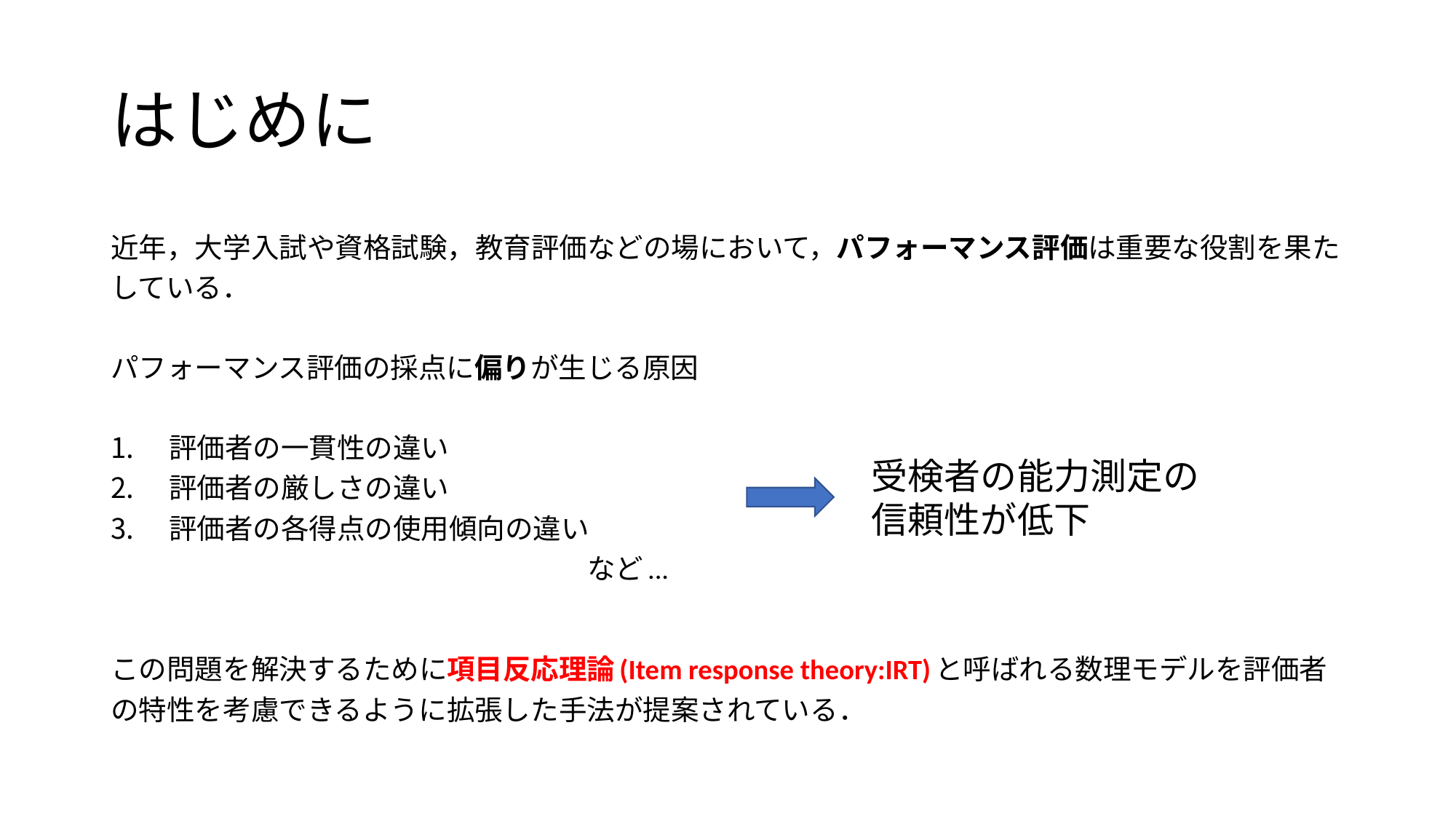

# はじめに
近年，大学入試や資格試験，教育評価などの場において，パフォーマンス評価は重要な役割を果たしている．

パフォーマンス評価の採点に偏りが生じる原因

評価者の一貫性の違い
評価者の厳しさの違い
評価者の各得点の使用傾向の違い
　　　　　　　　　　　　　　　　　など...

この問題を解決するために項目反応理論(Item response theory:IRT)と呼ばれる数理モデルを評価者の特性を考慮できるように拡張した手法が提案されている．

受検者の能力測定の
信頼性が低下